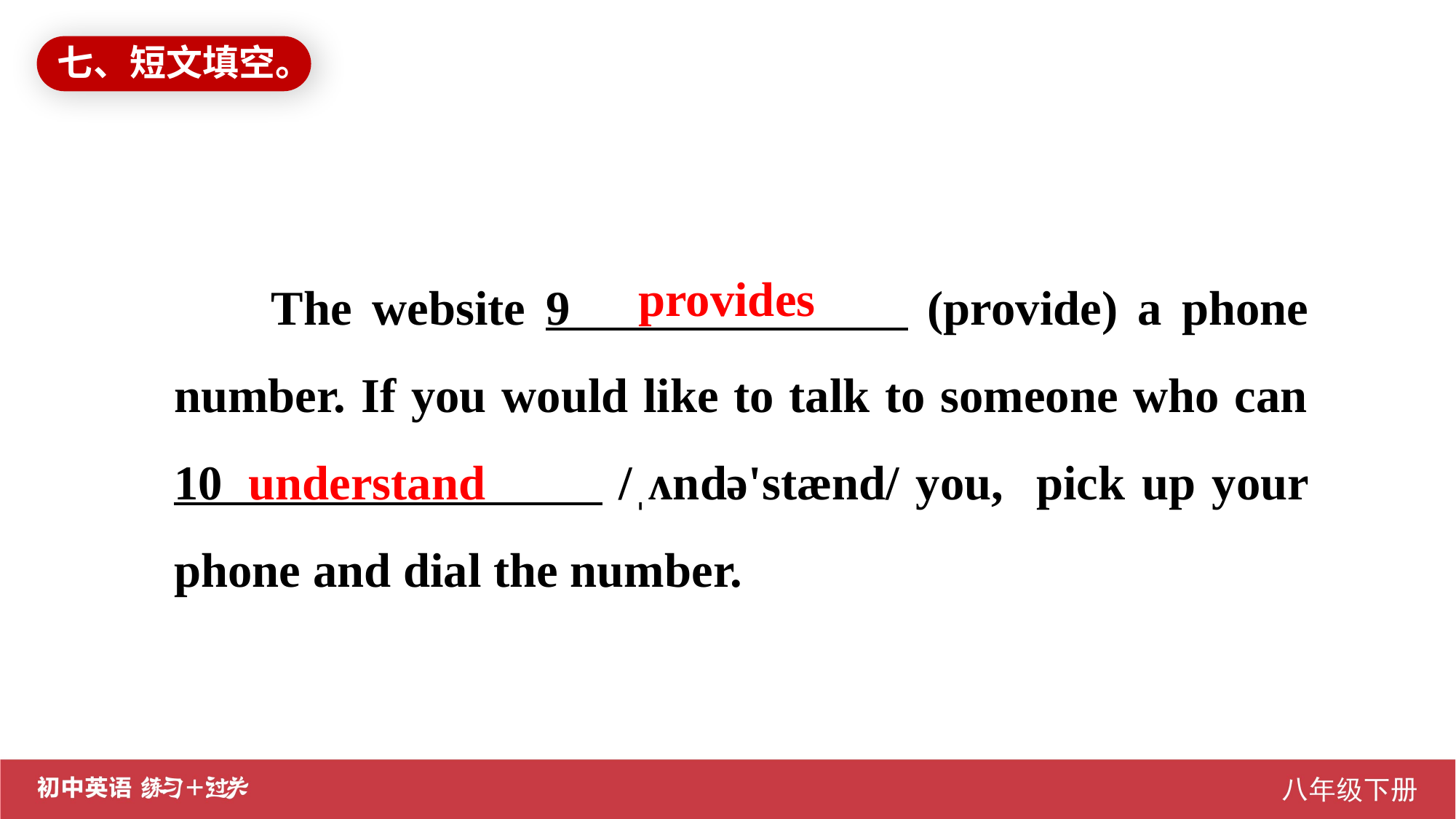

七、短文填空。

The website 9                  (provide) a phone number. If you would like to talk to someone who can 10                        /ˌʌndə'stænd/ you,  pick up your phone and dial the number.
provides
understand